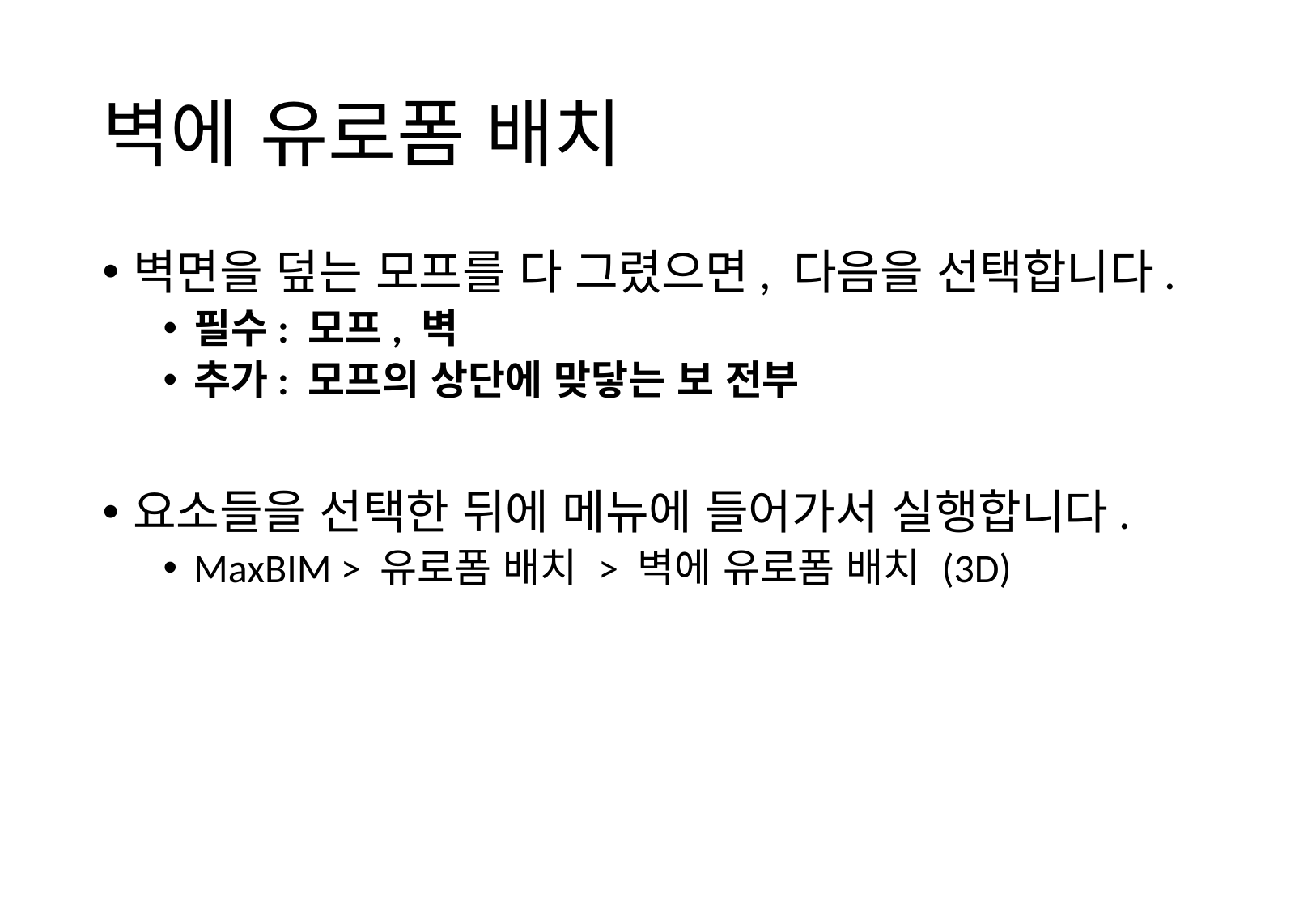

# 벽에 유로폼 배치
벽면을 덮는 모프를 다 그렸으면, 다음을 선택합니다.
필수: 모프, 벽
추가: 모프의 상단에 맞닿는 보 전부

요소들을 선택한 뒤에 메뉴에 들어가서 실행합니다.
MaxBIM > 유로폼 배치 > 벽에 유로폼 배치 (3D)